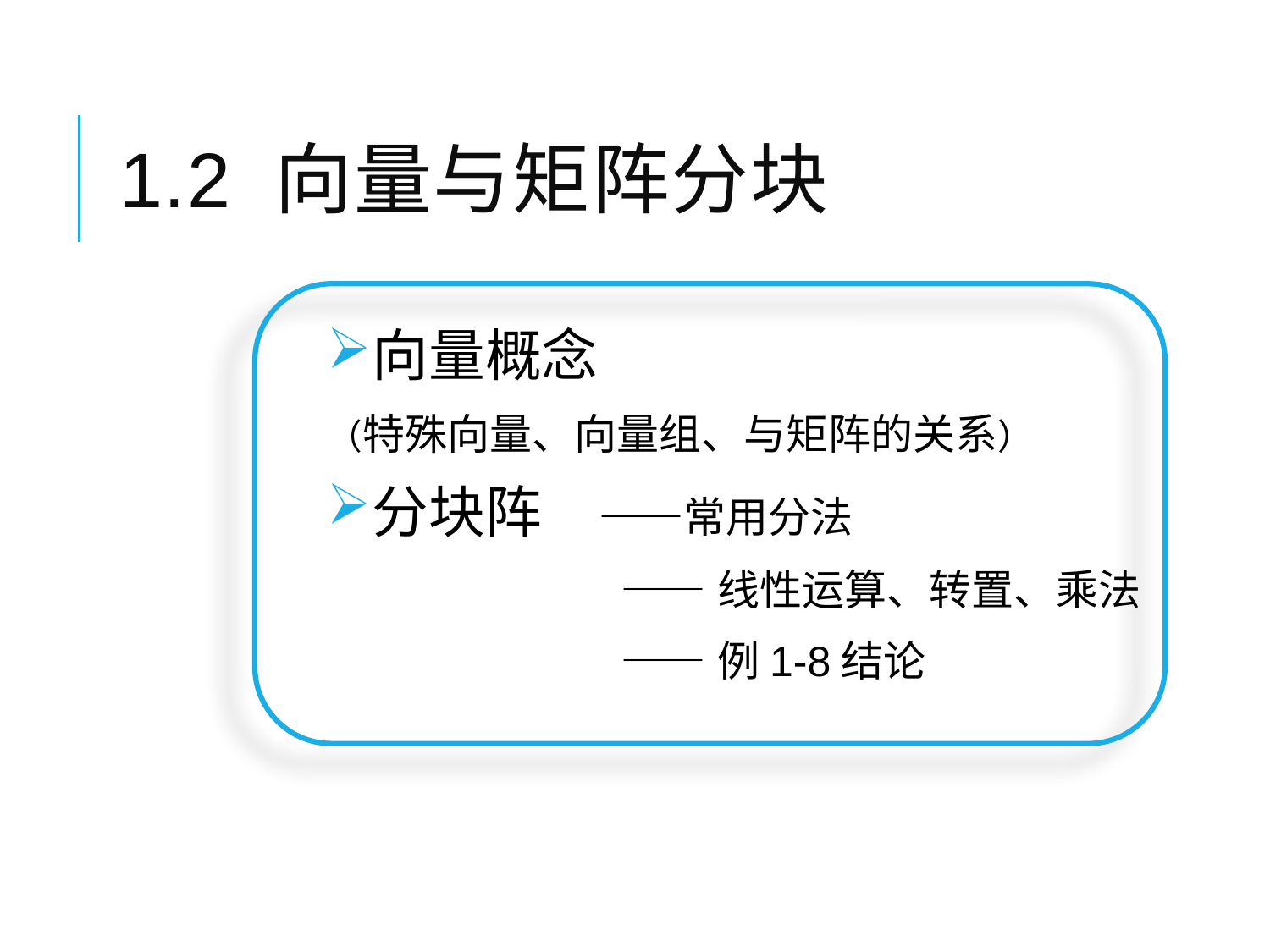

# 1.2 向量与矩阵分块

向量概念
（特殊向量、向量组、与矩阵的关系）
分块阵      ——常用分法
                               ——线性运算、转置、乘法
                               ——例1-8结论